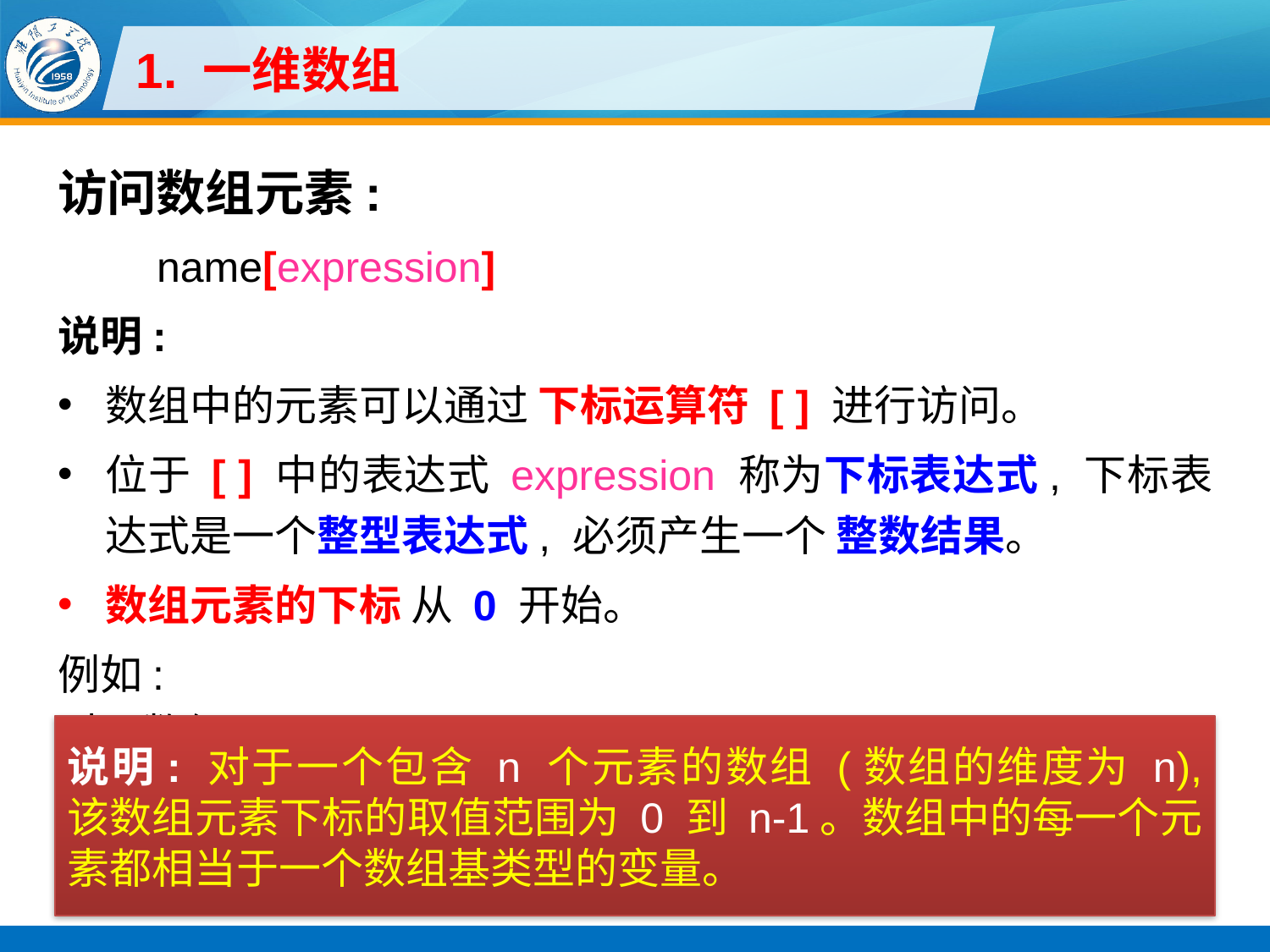

# 1. 一维数组
访问数组元素:
name[expression]
说明:
数组中的元素可以通过 下标运算符 [ ] 进行访问。
位于 [ ] 中的表达式 expression 称为下标表达式, 下标表达式是一个整型表达式, 必须产生一个 整数结果。
数组元素的下标 从 0 开始。
例如:
对于数组:  int num[100];
数组元素分别为:   num[0], num[1], num[2], …, num[99]
每一个元素 num[i] 都相当于一个 int 类型的变量。
说明: 对于一个包含 n 个元素的数组 (数组的维度为 n), 该数组元素下标的取值范围为 0 到 n-1。数组中的每一个元素都相当于一个数组基类型的变量。